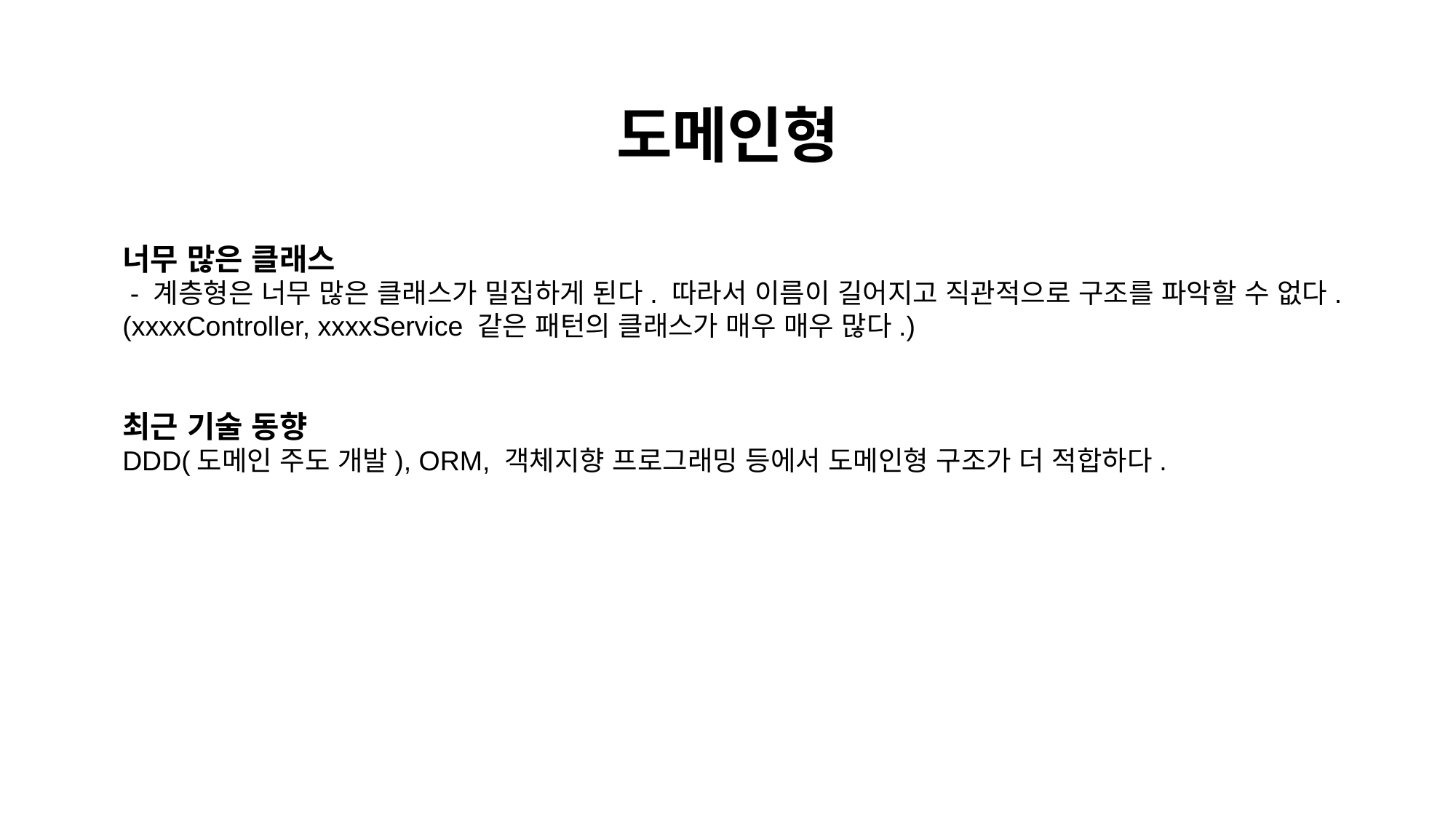

도메인형
너무 많은 클래스
 - 계층형은 너무 많은 클래스가 밀집하게 된다. 따라서 이름이 길어지고 직관적으로 구조를 파악할 수 없다.
(xxxxController, xxxxService 같은 패턴의 클래스가 매우 매우 많다.)

최근 기술 동향
DDD(도메인 주도 개발), ORM, 객체지향 프로그래밍 등에서 도메인형 구조가 더 적합하다.